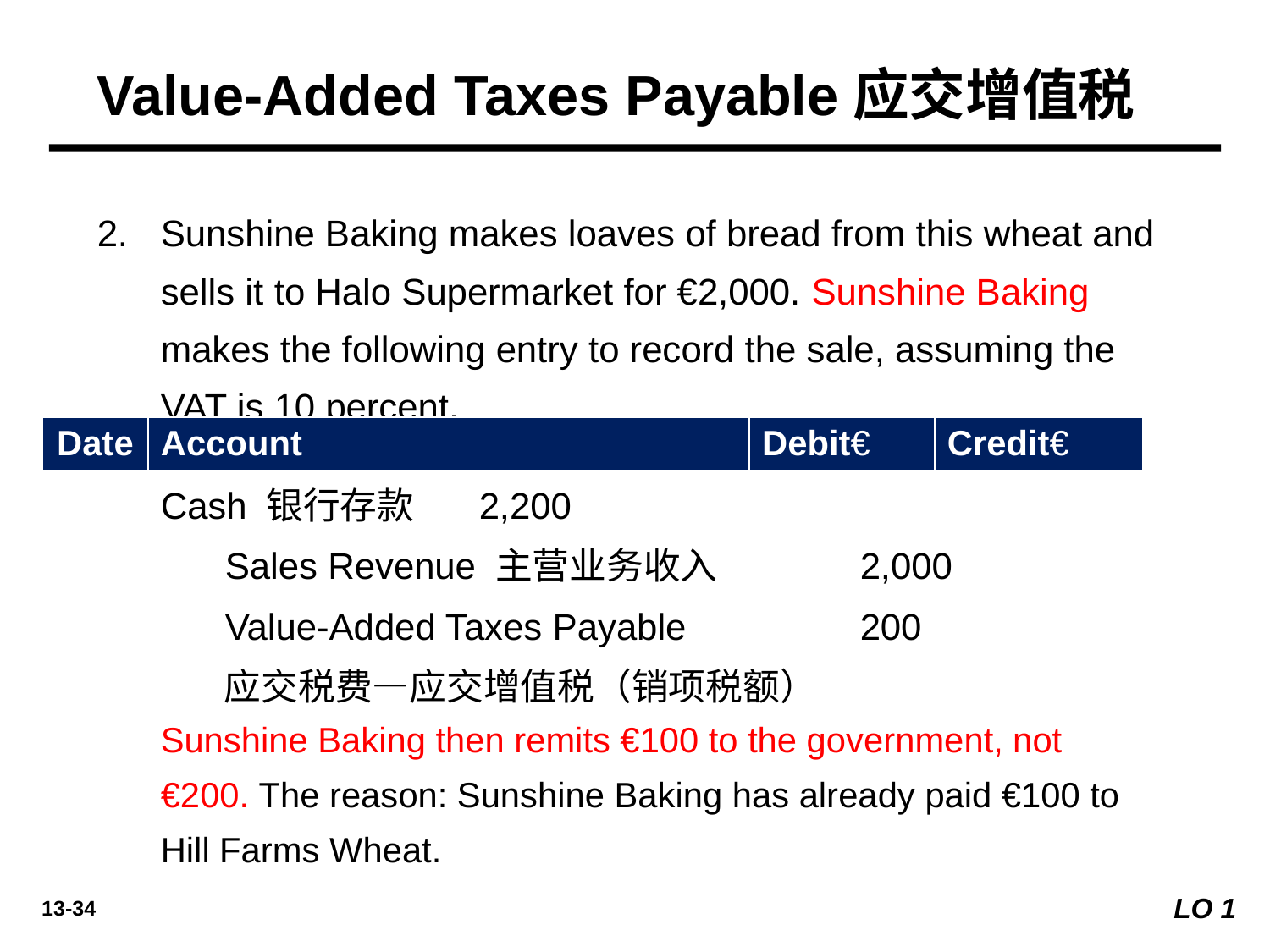

Value-Added Taxes Payable应交增值税

Sunshine Baking makes loaves of bread from this wheat and sells it to Halo Supermarket for €2,000. Sunshine Baking makes the following entry to record the sale, assuming the VAT is 10 percent.
| Date | Account | Debit€ | Credit€ |
| --- | --- | --- | --- |
Cash 银行存款	2,200
	Sales Revenue 主营业务收入		2,000
	Value-Added Taxes Payable 		200
应交税费—应交增值税（销项税额）

Sunshine Baking then remits €100 to the government, not €200. The reason: Sunshine Baking has already paid €100 to Hill Farms Wheat.
LO 1